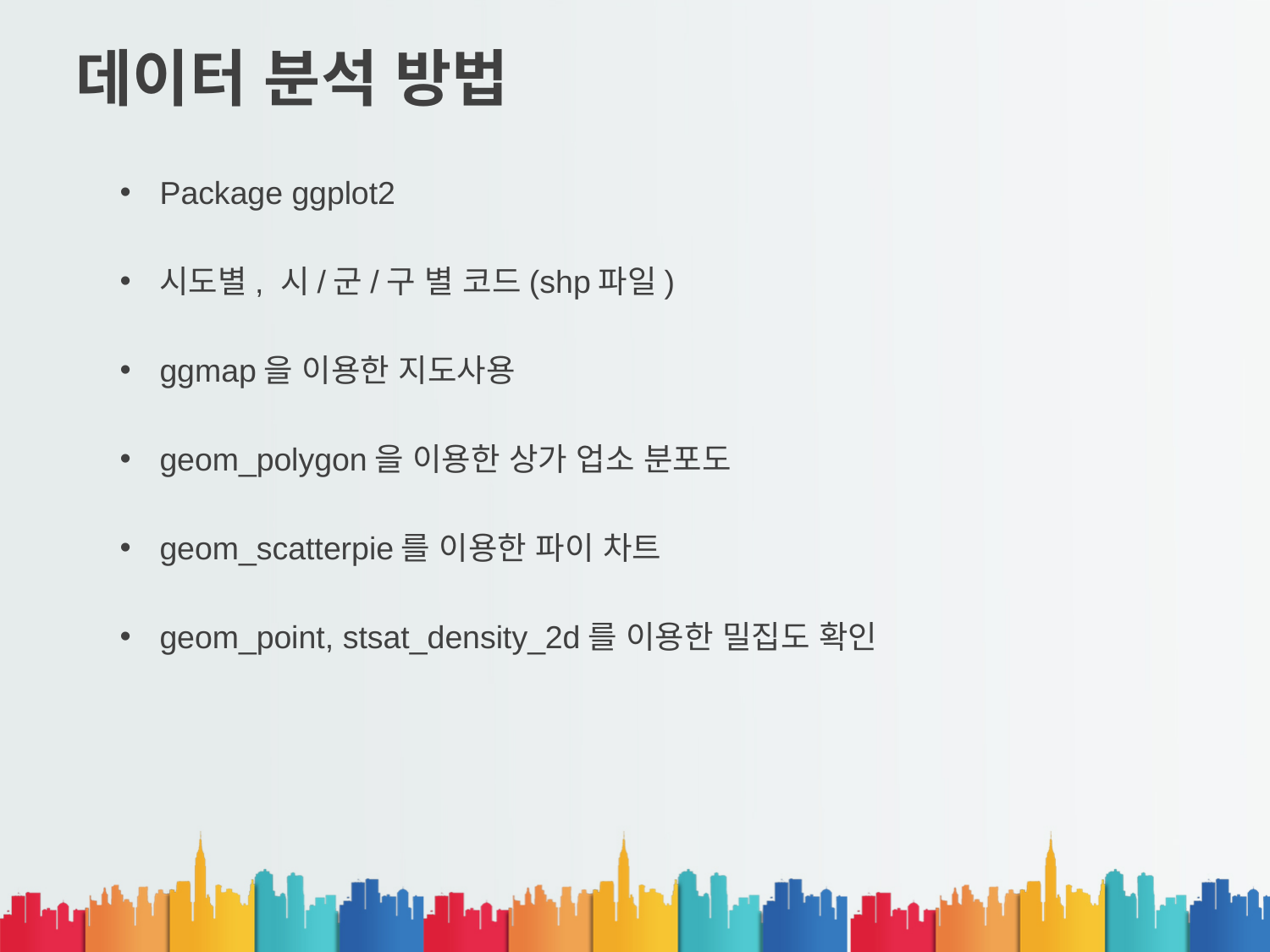

# 데이터 분석 방법
Package ggplot2

시도별, 시/군/구 별 코드(shp파일)

ggmap을 이용한 지도사용

geom_polygon을 이용한 상가 업소 분포도

geom_scatterpie를 이용한 파이 차트

geom_point, stsat_density_2d를 이용한 밀집도 확인